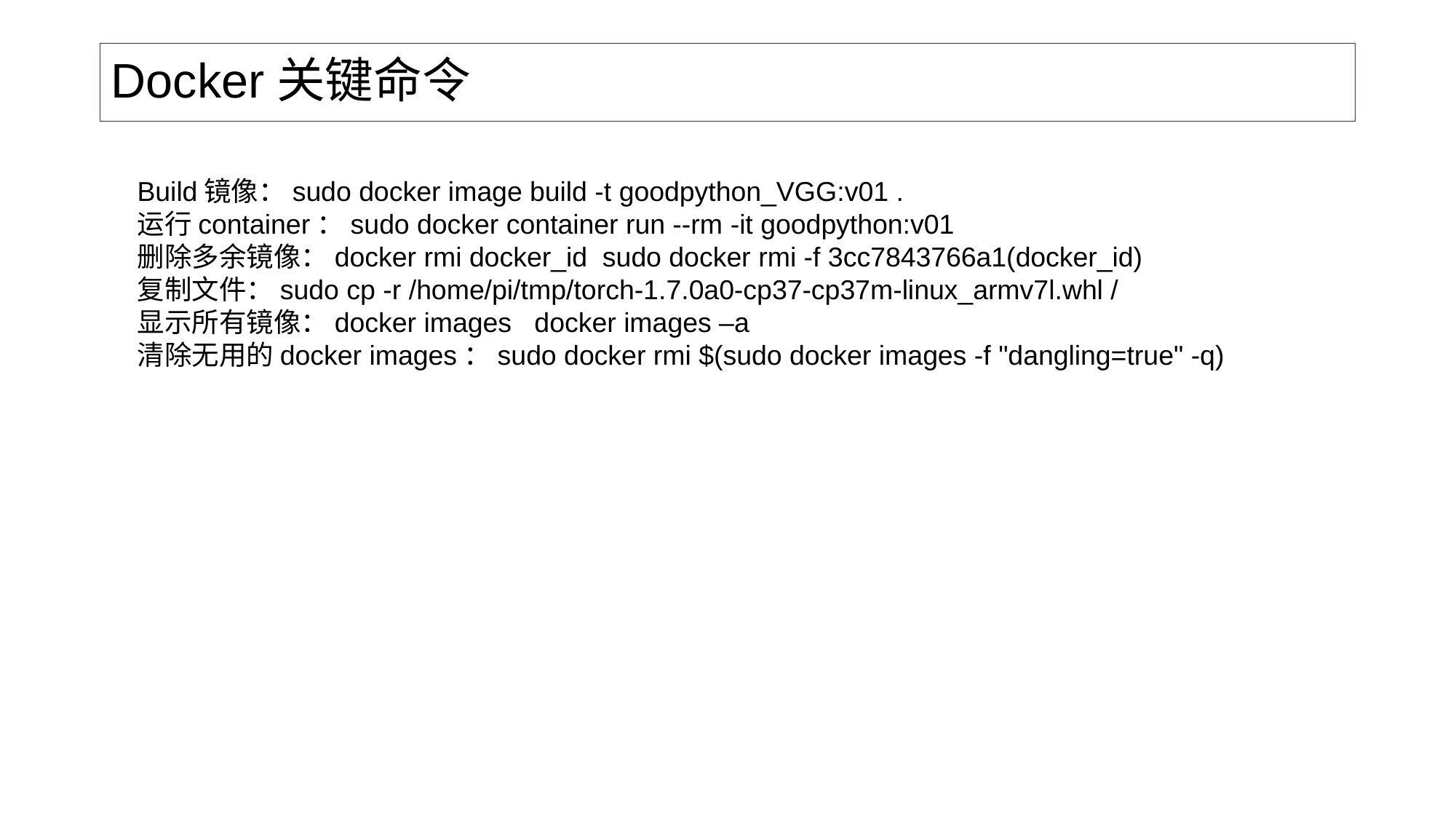

# Docker关键命令
Build镜像：sudo docker image build -t goodpython_VGG:v01 .
运行container：sudo docker container run --rm -it goodpython:v01
删除多余镜像：docker rmi docker_id  sudo docker rmi -f 3cc7843766a1(docker_id)
复制文件：sudo cp -r /home/pi/tmp/torch-1.7.0a0-cp37-cp37m-linux_armv7l.whl /
显示所有镜像：docker images   docker images –a
清除无用的docker images：sudo docker rmi $(sudo docker images -f "dangling=true" -q)